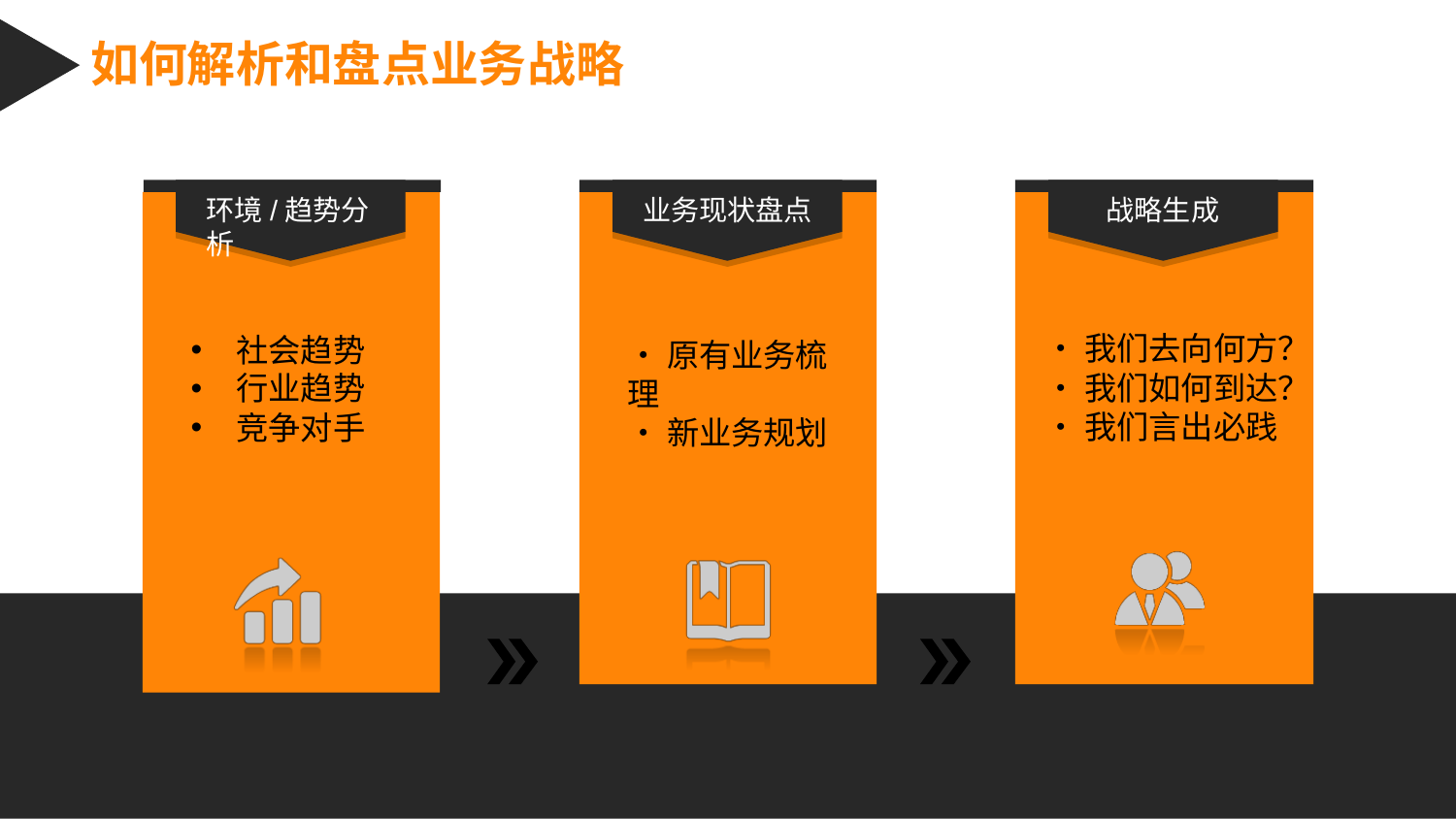

# 如何解析和盘点业务战略

战略生成

环境/趋势分析
业务现状盘点
•我们去向何方？
•我们如何到达？
•我们言出必践
社会趋势
行业趋势
竞争对手
•原有业务梳理
•新业务规划